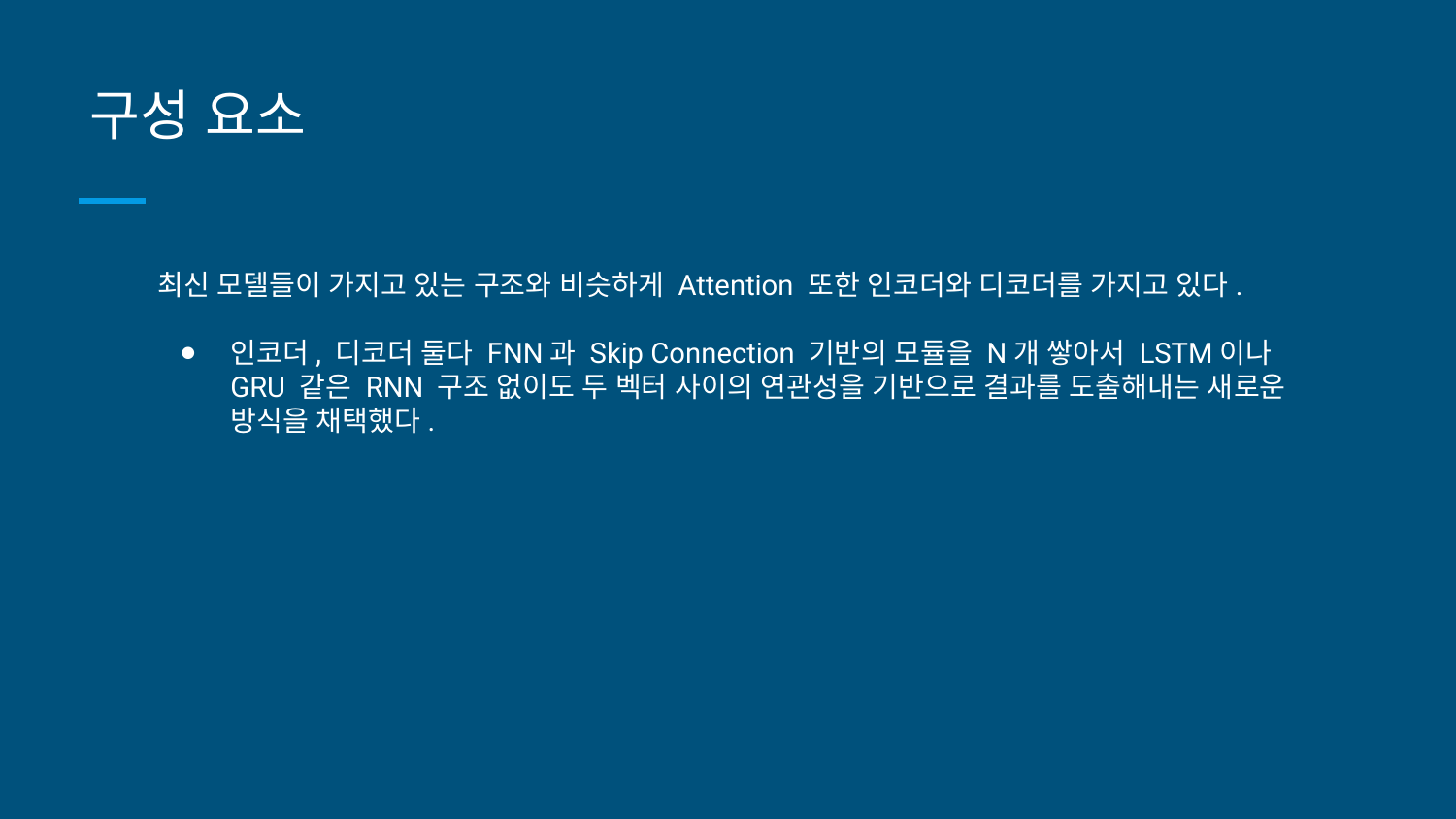

구성 요소
최신 모델들이 가지고 있는 구조와 비슷하게 Attention 또한 인코더와 디코더를 가지고 있다.

인코더, 디코더 둘다 FNN과 Skip Connection 기반의 모듈을 N개 쌓아서 LSTM이나 GRU 같은 RNN 구조 없이도 두 벡터 사이의 연관성을 기반으로 결과를 도출해내는 새로운 방식을 채택했다.